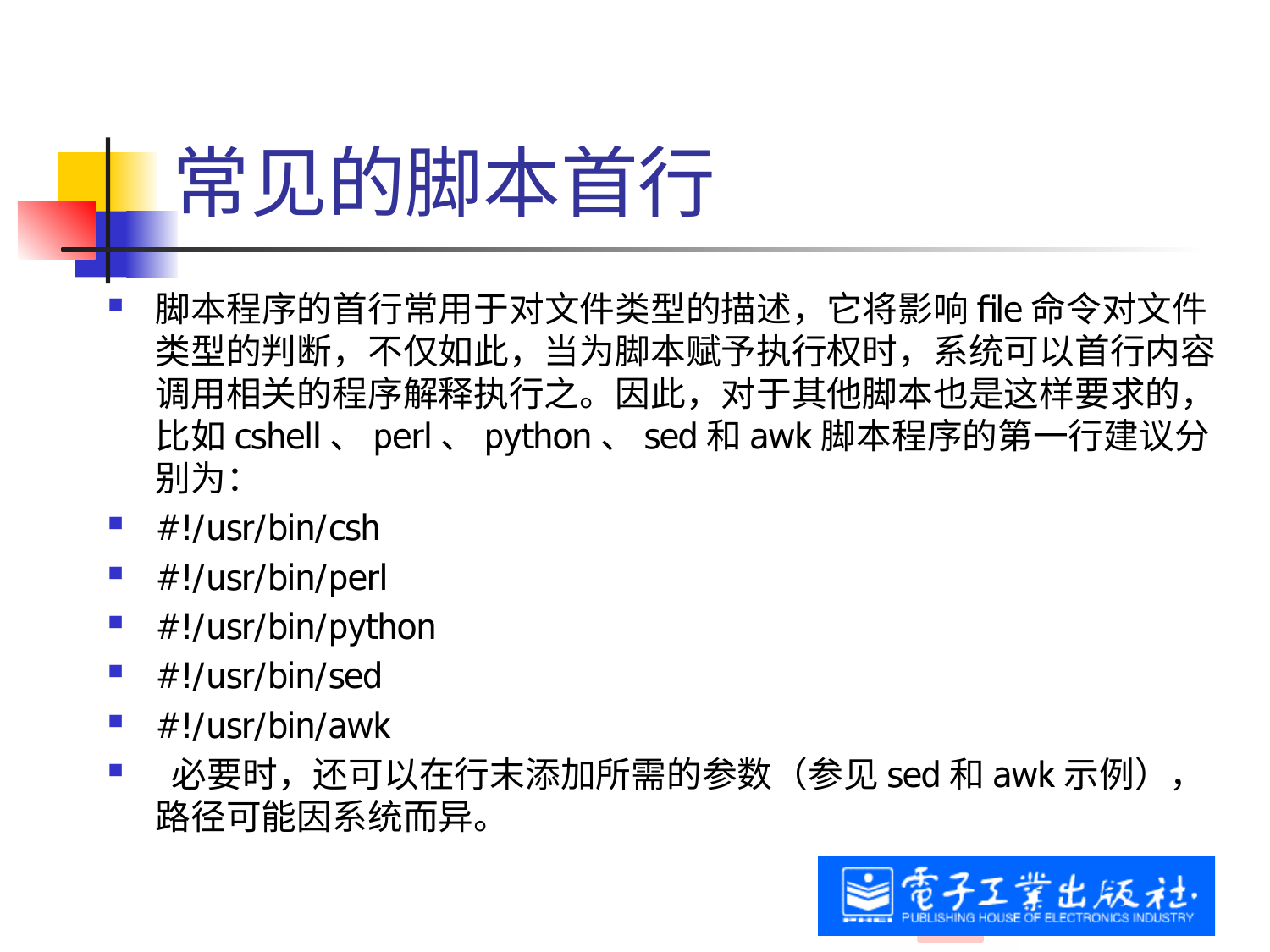

# 常见的脚本首行
脚本程序的首行常用于对文件类型的描述，它将影响file命令对文件类型的判断，不仅如此，当为脚本赋予执行权时，系统可以首行内容调用相关的程序解释执行之。因此，对于其他脚本也是这样要求的，比如cshell、perl、python、sed和awk脚本程序的第一行建议分别为：
#!/usr/bin/csh
#!/usr/bin/perl
#!/usr/bin/python
#!/usr/bin/sed
#!/usr/bin/awk
 必要时，还可以在行末添加所需的参数（参见sed和awk示例），路径可能因系统而异。